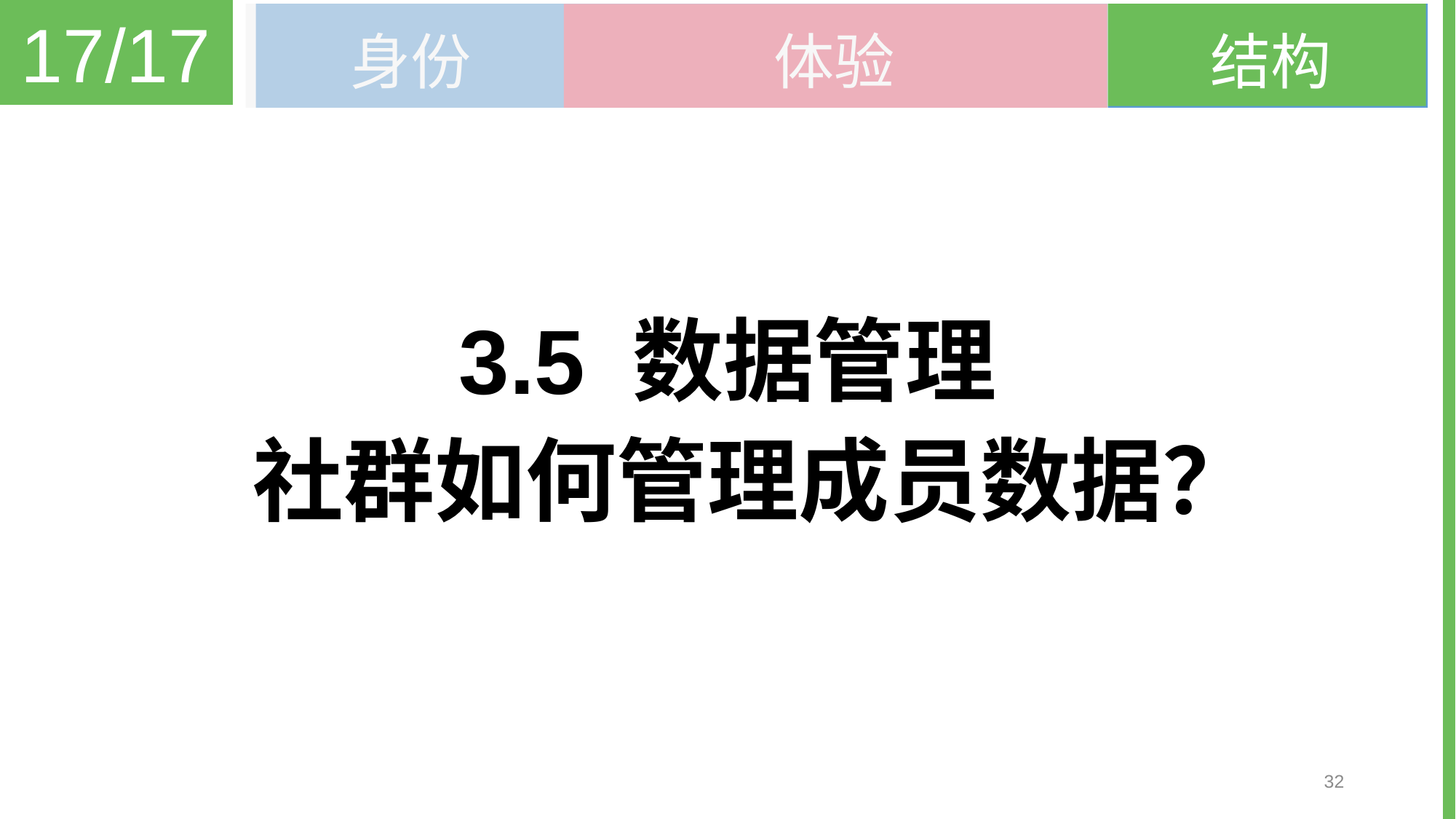

17/17

结构
身份
体验
# 3.5 数据管理
社群如何管理成员数据？
32